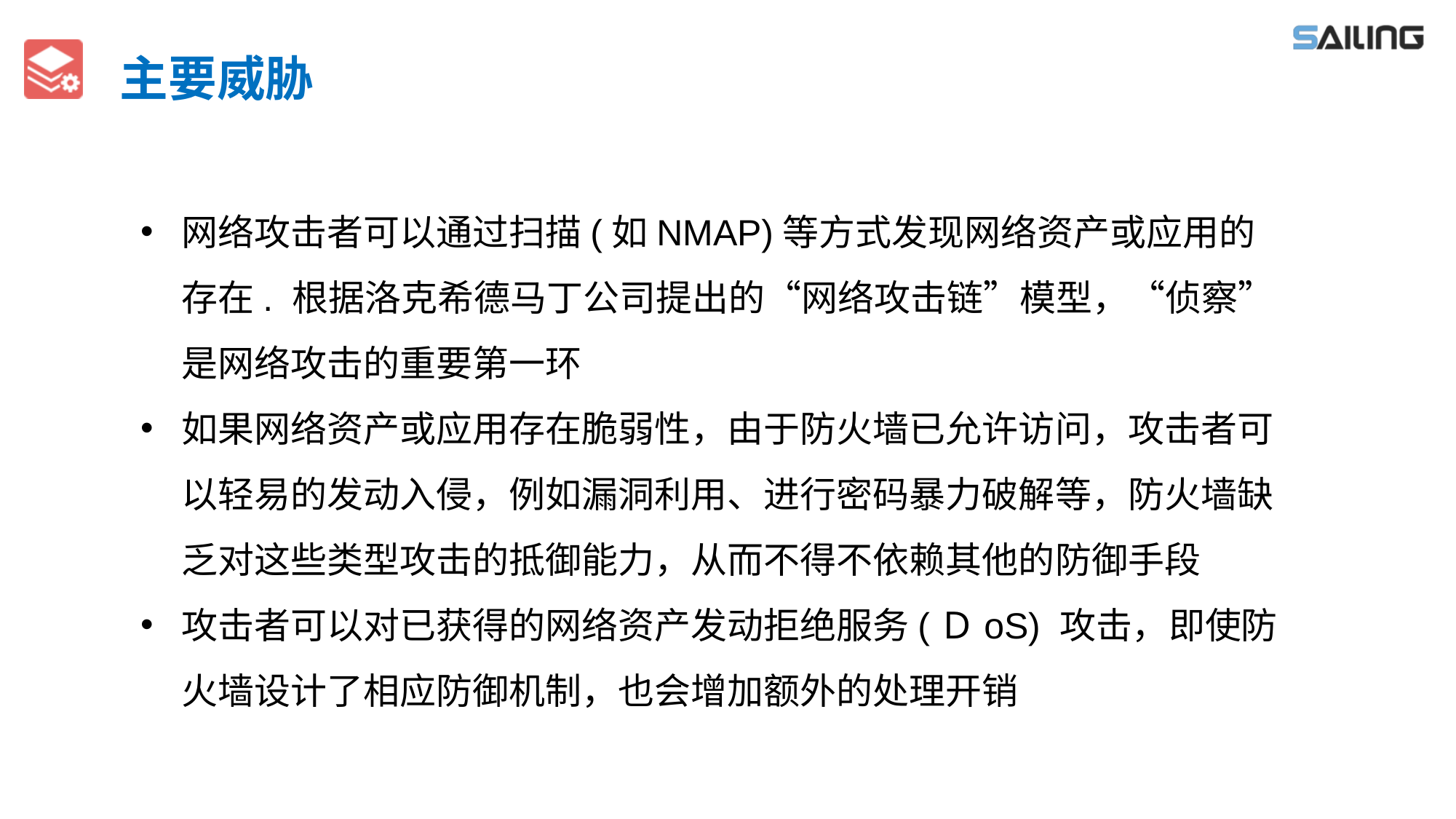

主要威胁
网络攻击者可以通过扫描(如NMAP)等方式发现网络资产或应用的存在. 根据洛克希德马丁公司提出的“网络攻击链”模型，“侦察”是网络攻击的重要第一环
如果网络资产或应用存在脆弱性，由于防火墙已允许访问，攻击者可以轻易的发动入侵，例如漏洞利用、进行密码暴力破解等，防火墙缺乏对这些类型攻击的抵御能力，从而不得不依赖其他的防御手段
攻击者可以对已获得的网络资产发动拒绝服务(ＤoS) 攻击，即使防火墙设计了相应防御机制，也会增加额外的处理开销